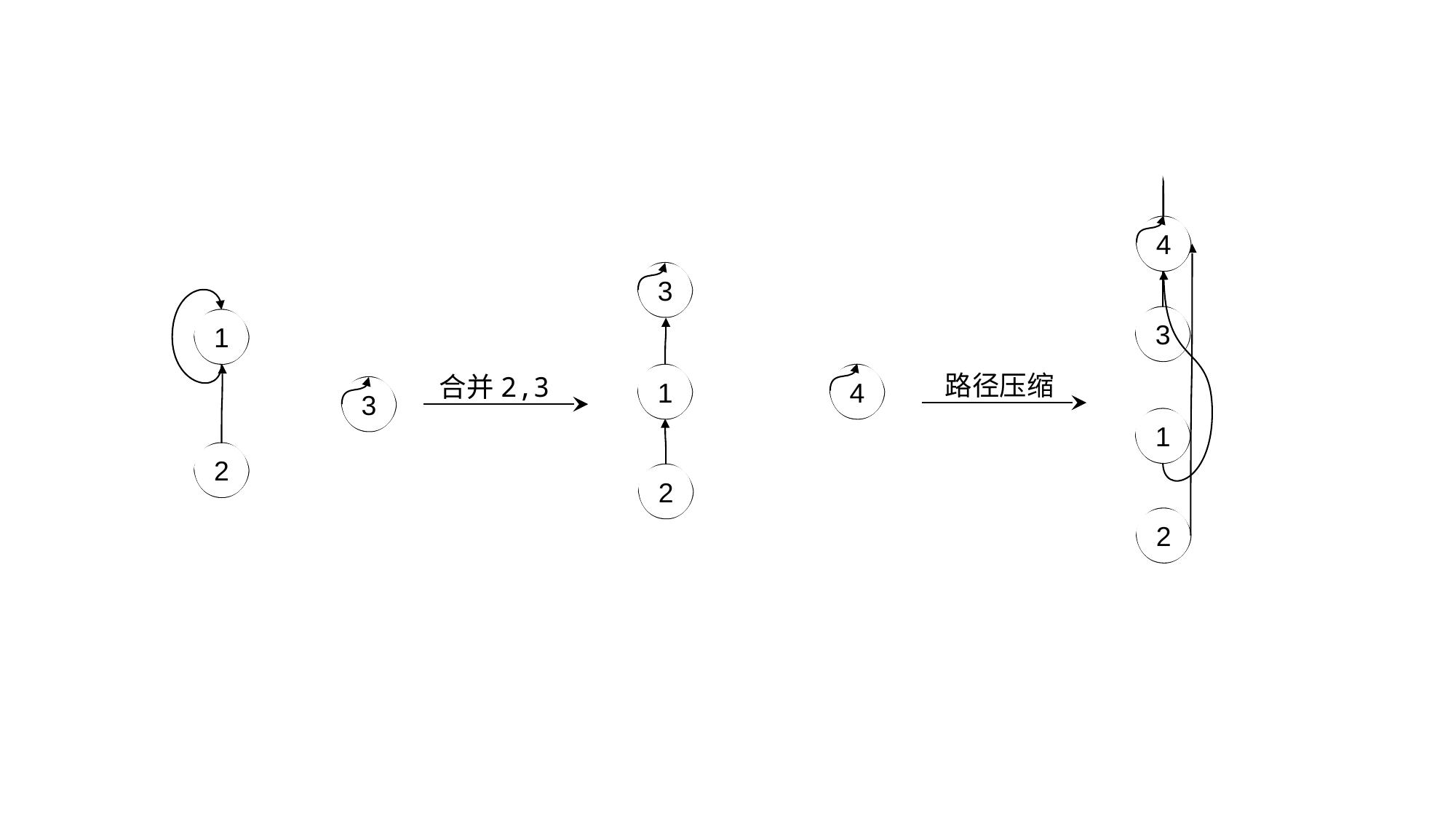

4
3
3
1
路径压缩
合并2,3
1
4
3
1
2
2
2